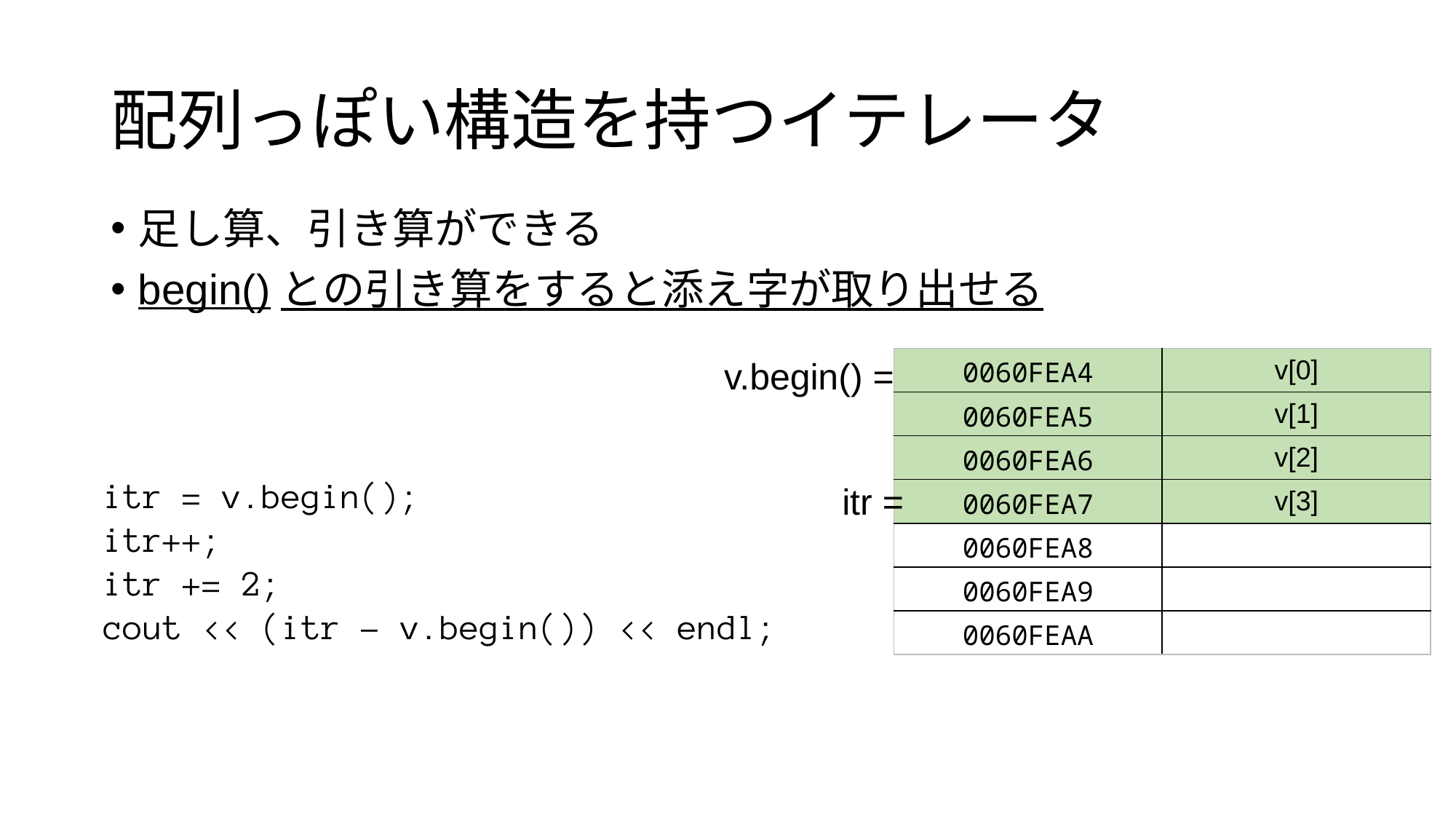

# 配列っぽい構造を持つイテレータ
足し算、引き算ができる
begin()との引き算をすると添え字が取り出せる
v.begin() =
| 0060FEA4 | v[0] |
| --- | --- |
| 0060FEA5 | v[1] |
| 0060FEA6 | v[2] |
| 0060FEA7 | v[3] |
| 0060FEA8 |  |
| 0060FEA9 |  |
| 0060FEAA |  |
itr = v.begin();
itr++;
itr += 2;
cout << (itr - v.begin()) << endl;
itr =